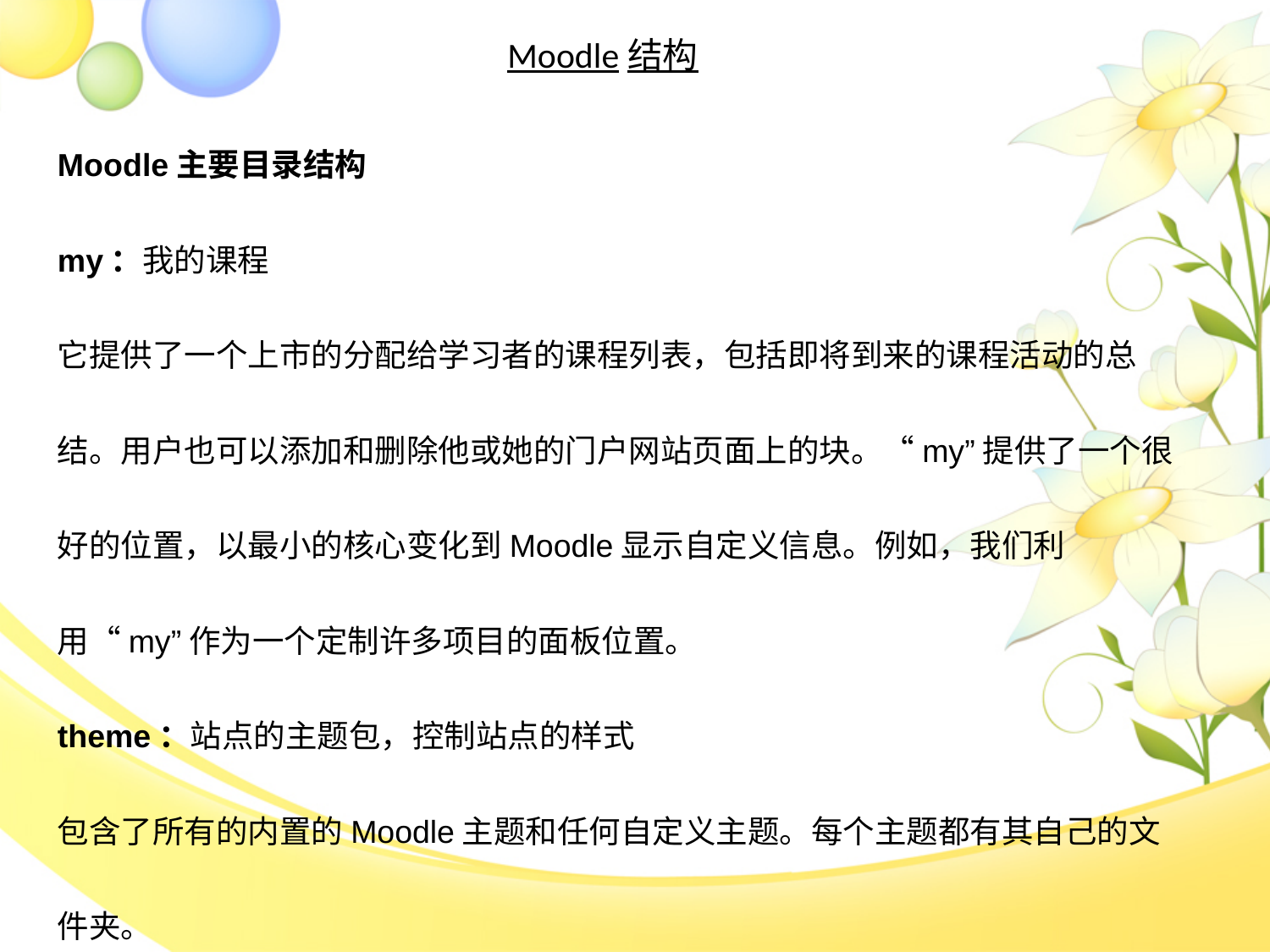

Moodle结构
Moodle主要目录结构
my：我的课程
它提供了一个上市的分配给学习者的课程列表，包括即将到来的课程活动的总结。用户也可以添加和删除他或她的门户网站页面上的块。“my”提供了一个很好的位置，以最小的核心变化到Moodle显示自定义信息。例如，我们利用“my”作为一个定制许多项目的面板位置。
theme：站点的主题包，控制站点的样式
包含了所有的内置的Moodle主题和任何自定义主题。每个主题都有其自己的文件夹。